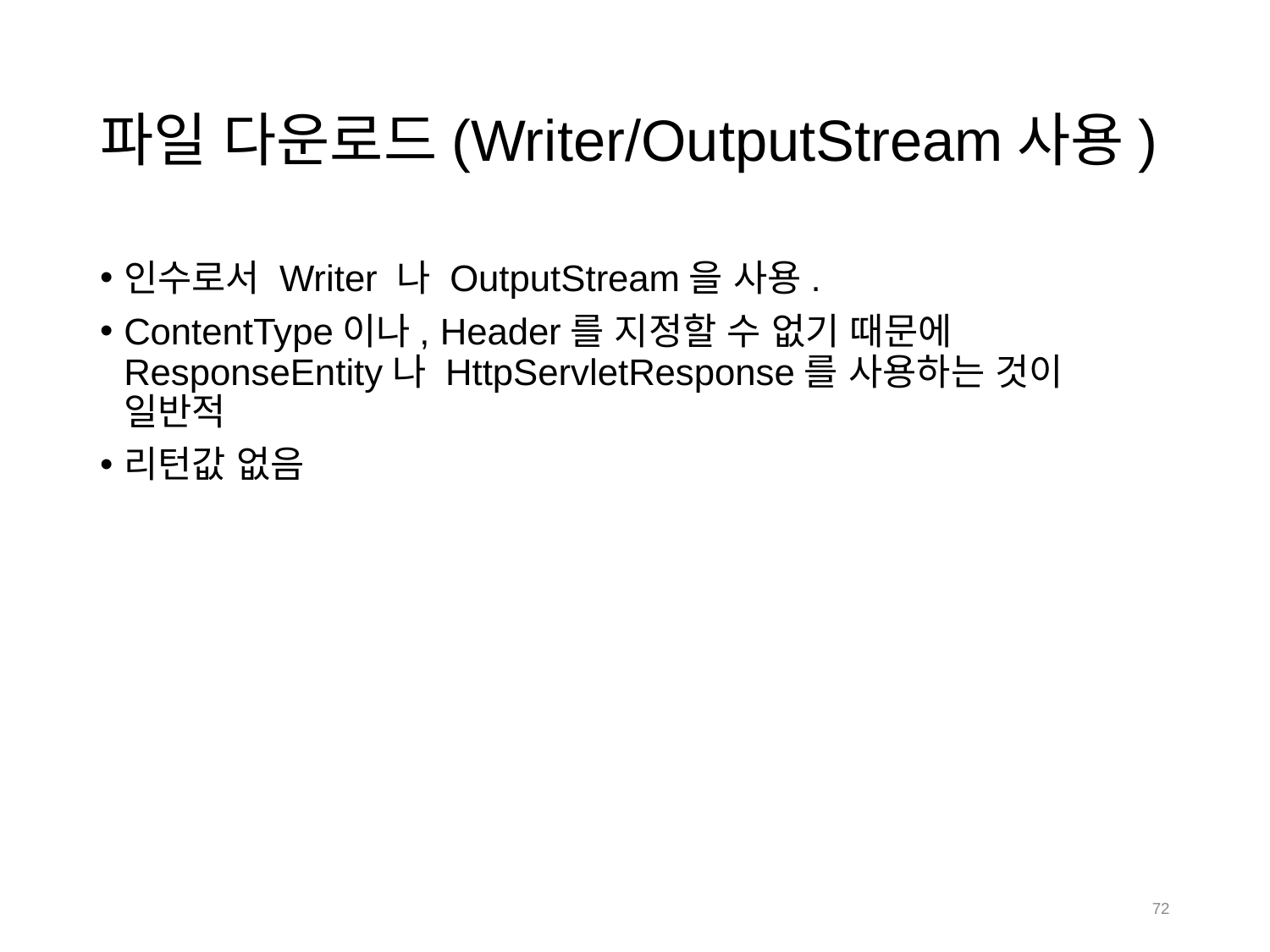

# 파일 다운로드(Writer/OutputStream사용)
인수로서 Writer 나 OutputStream을 사용.
ContentType이나, Header를 지정할 수 없기 때문에 ResponseEntity나 HttpServletResponse를 사용하는 것이 일반적
리턴값 없음

72